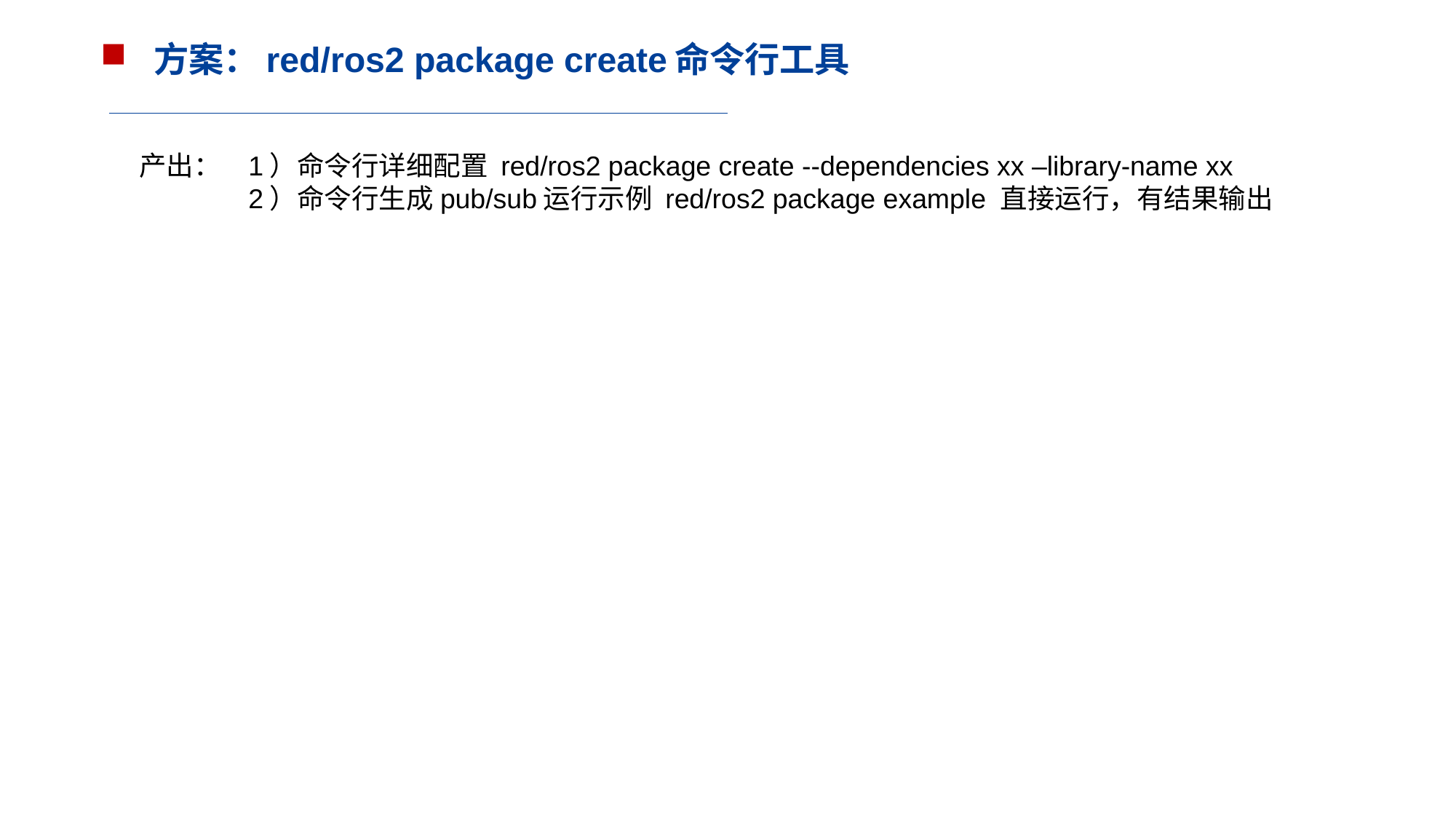

方案：red/ros2 package create命令行工具
产出：	1）命令行详细配置 red/ros2 package create --dependencies xx –library-name xx
	2）命令行生成pub/sub运行示例 red/ros2 package example 直接运行，有结果输出